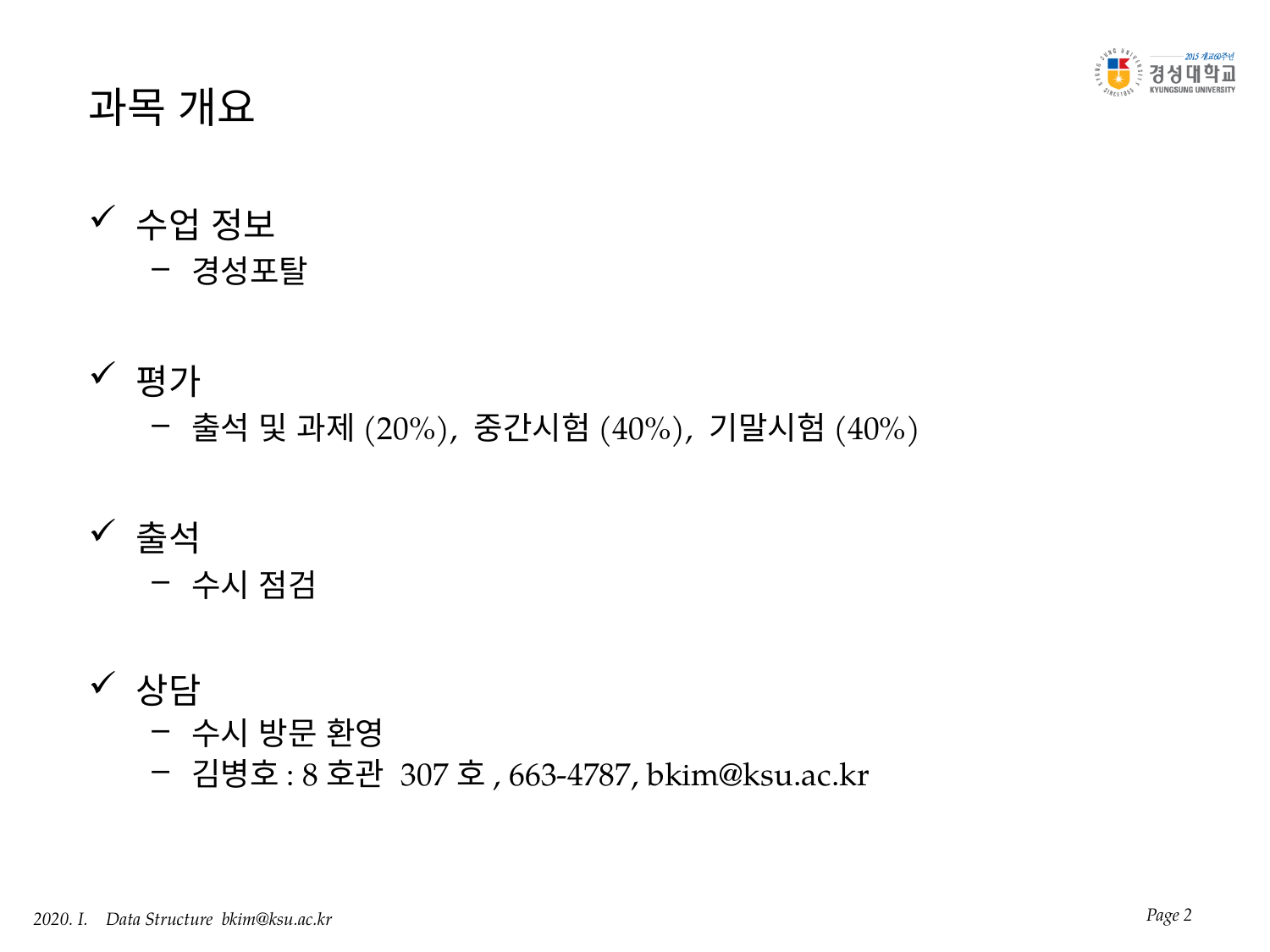

# 과목 개요
수업 정보
경성포탈

평가
출석 및 과제(20%), 중간시험(40%), 기말시험(40%)

출석
수시 점검

상담
수시 방문 환영
김병호: 8호관 307호, 663-4787, bkim@ksu.ac.kr

Page 2